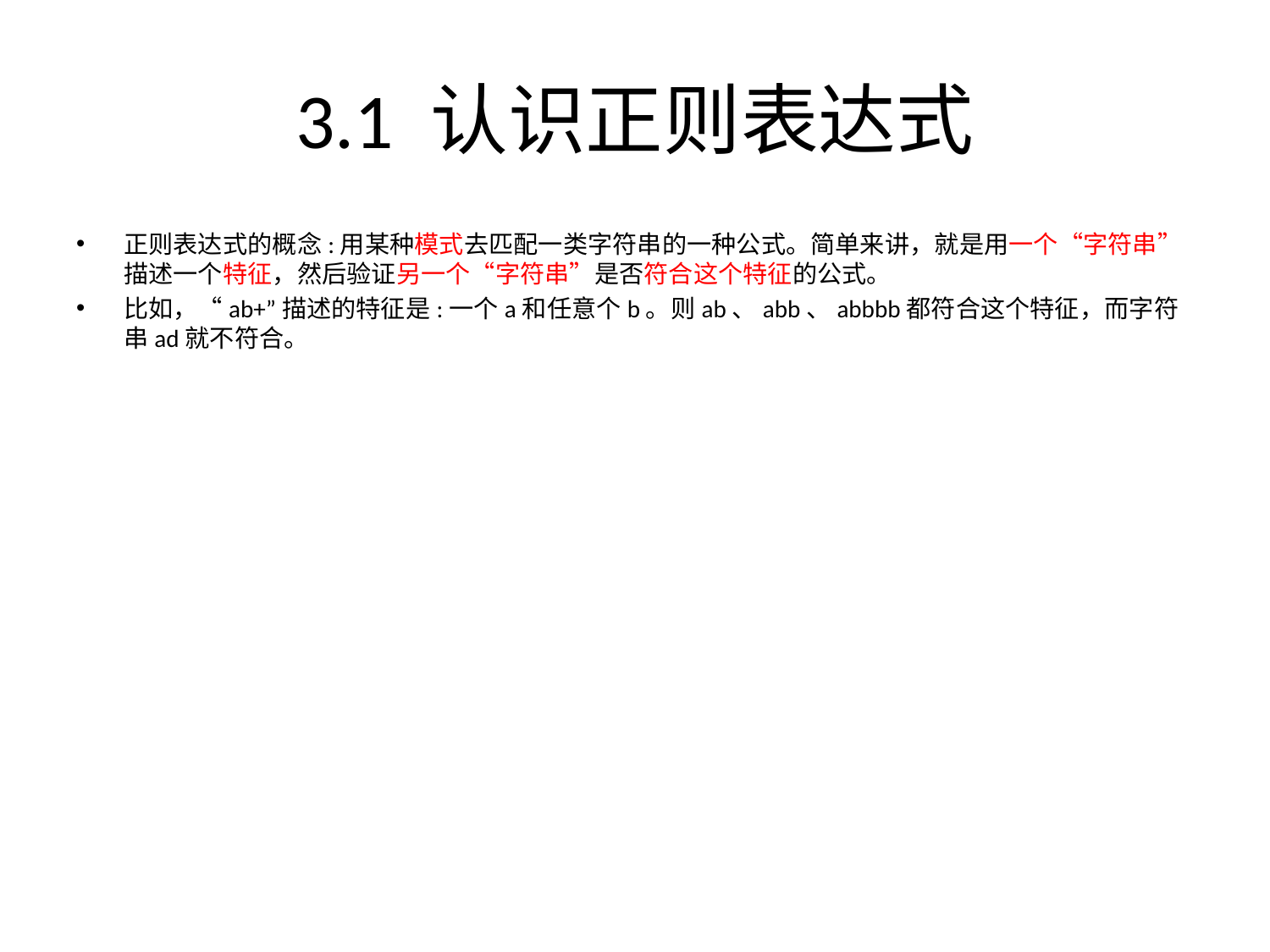

# 3.1 认识正则表达式
正则表达式的概念:用某种模式去匹配一类字符串的一种公式。简单来讲，就是用一个“字符串”描述一个特征，然后验证另一个“字符串”是否符合这个特征的公式。
比如，“ab+”描述的特征是:一个a和任意个b。则ab、abb、abbbb都符合这个特征，而字符串ad就不符合。